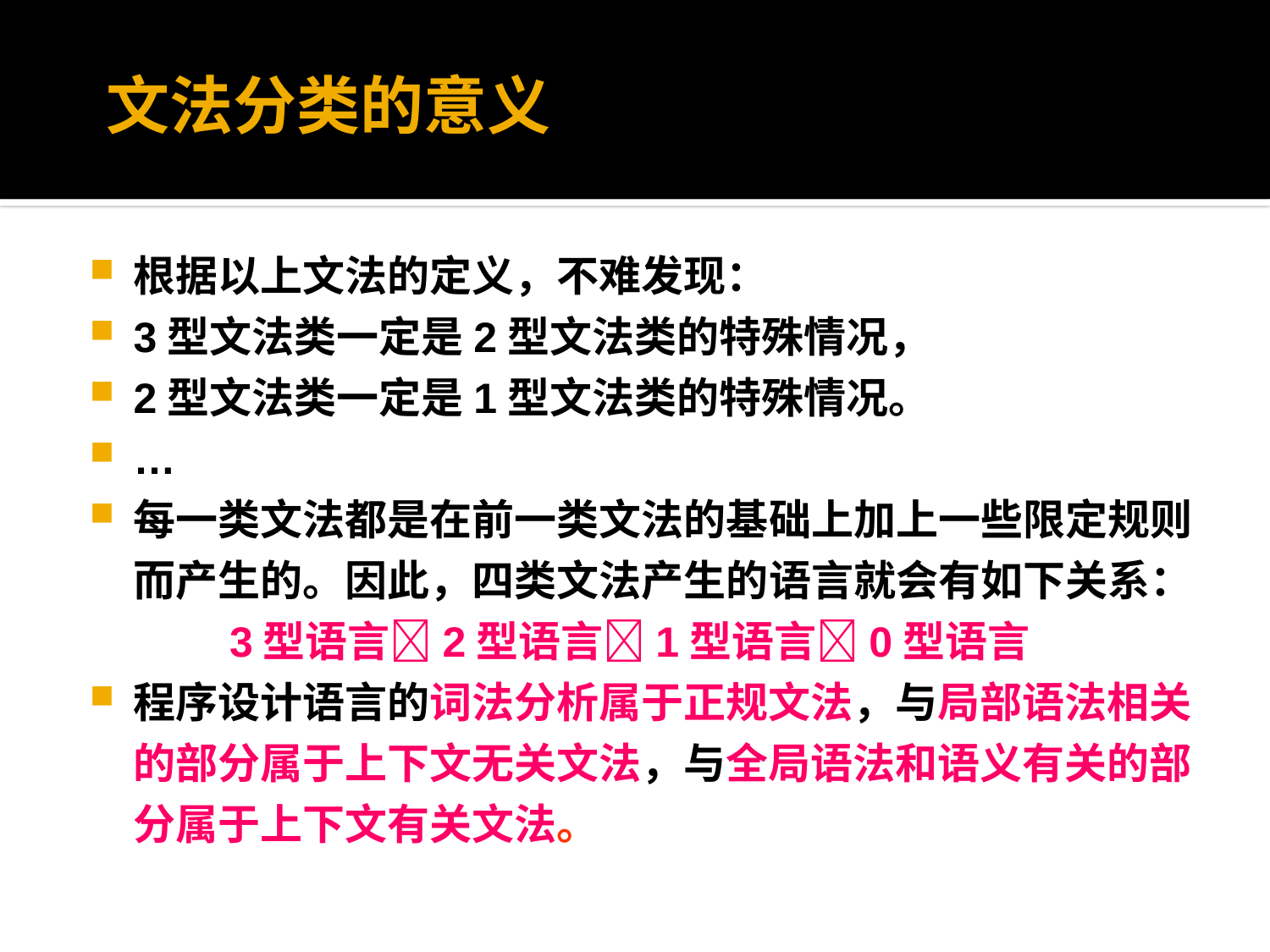

# 文法分类的意义
根据以上文法的定义，不难发现：
3型文法类一定是2型文法类的特殊情况，
2型文法类一定是1型文法类的特殊情况。
…
每一类文法都是在前一类文法的基础上加上一些限定规则而产生的。因此，四类文法产生的语言就会有如下关系：          3型语言⊂2型语言⊂1型语言⊂0型语言
程序设计语言的词法分析属于正规文法，与局部语法相关的部分属于上下文无关文法，与全局语法和语义有关的部分属于上下文有关文法。